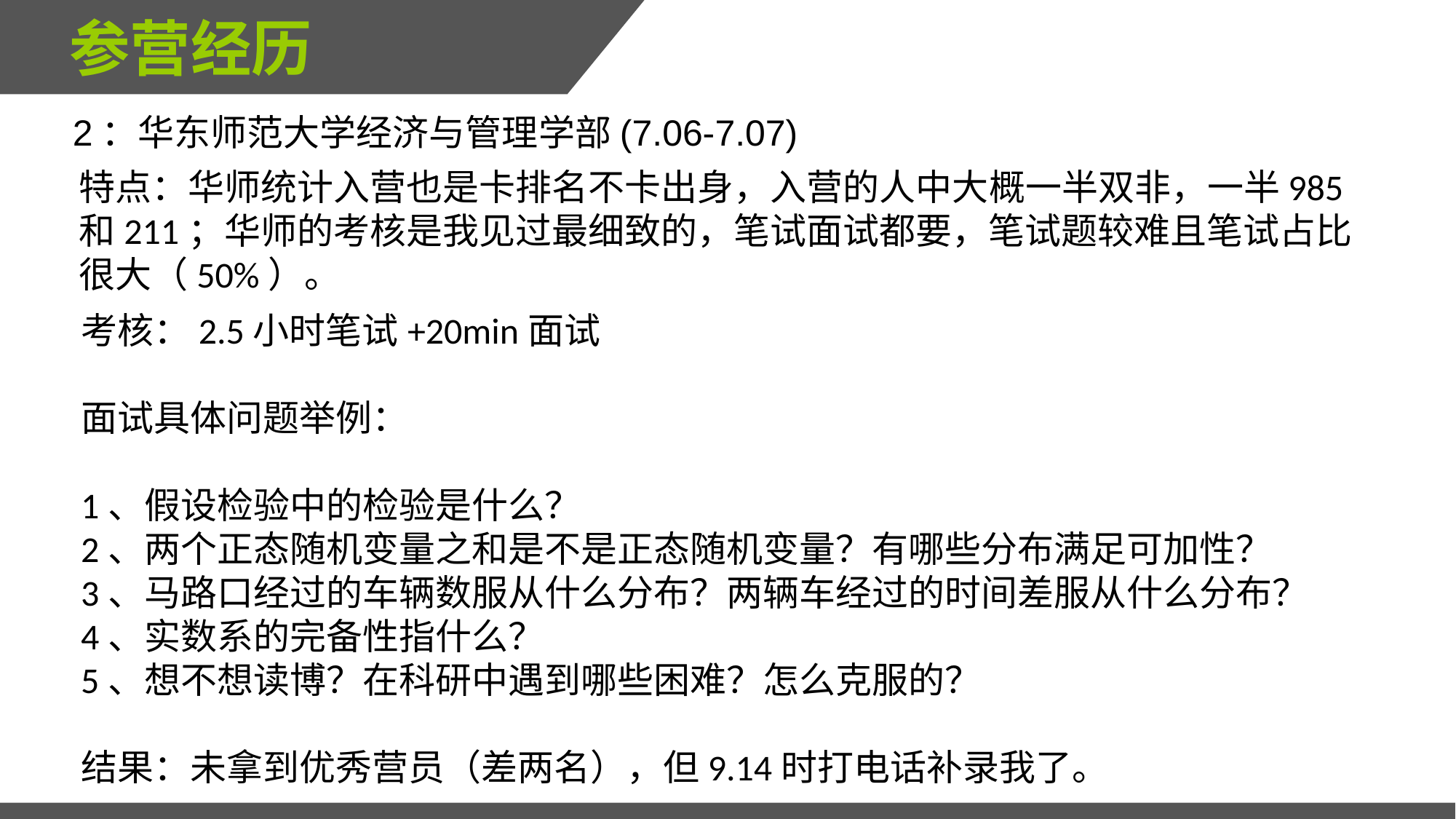

参营经历
2：华东师范大学经济与管理学部(7.06-7.07)
特点：华师统计入营也是卡排名不卡出身，入营的人中大概一半双非，一半985和211；华师的考核是我见过最细致的，笔试面试都要，笔试题较难且笔试占比很大（50%）。
考核：2.5小时笔试+20min面试

面试具体问题举例：

1、假设检验中的检验是什么？
2、两个正态随机变量之和是不是正态随机变量？有哪些分布满足可加性？
3、马路口经过的车辆数服从什么分布？两辆车经过的时间差服从什么分布？
4、实数系的完备性指什么？
5、想不想读博？在科研中遇到哪些困难？怎么克服的？

结果：未拿到优秀营员（差两名），但9.14时打电话补录我了。